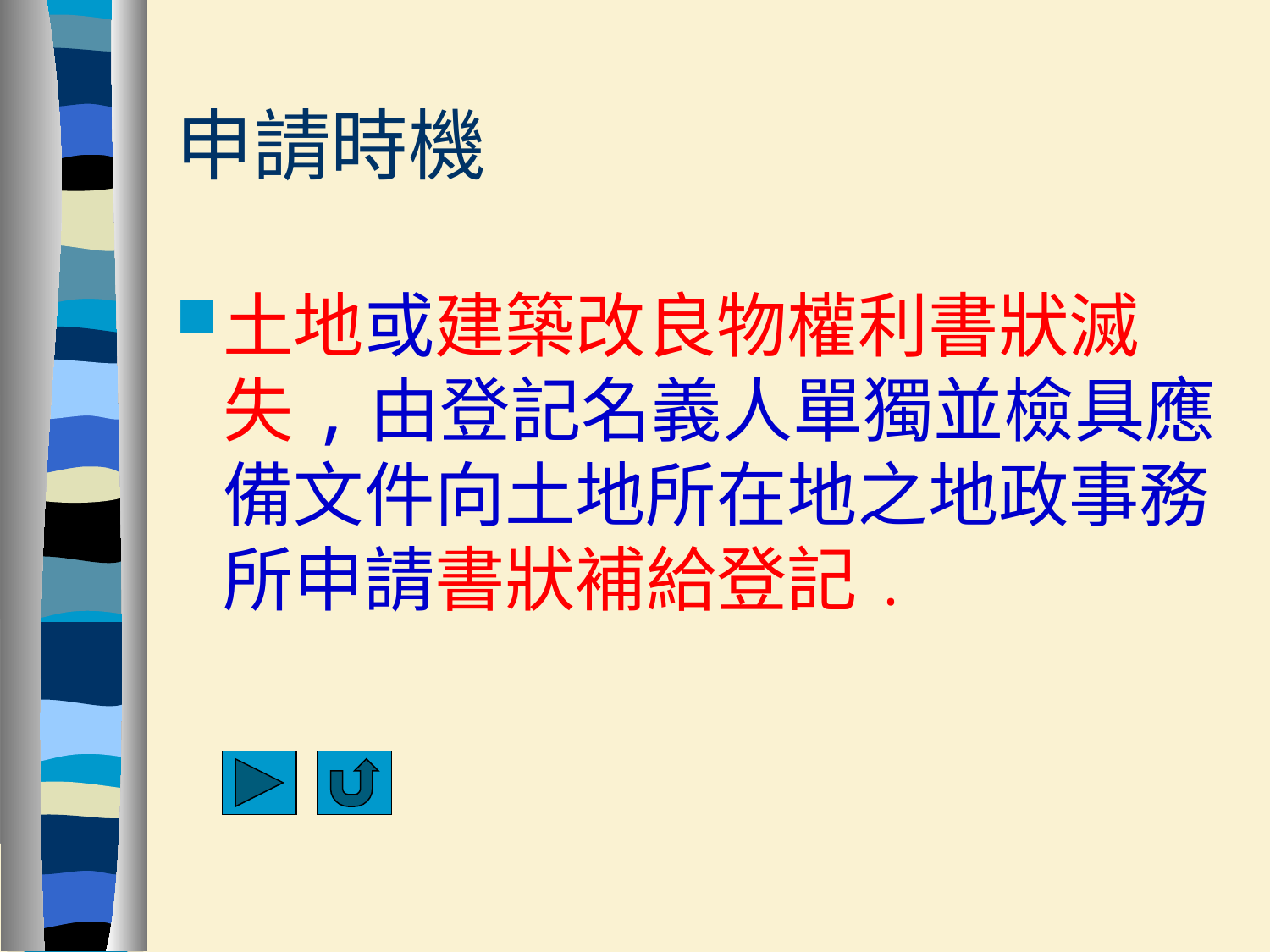

# 申請時機
土地或建築改良物權利書狀滅失,由登記名義人單獨並檢具應備文件向土地所在地之地政事務所申請書狀補給登記.